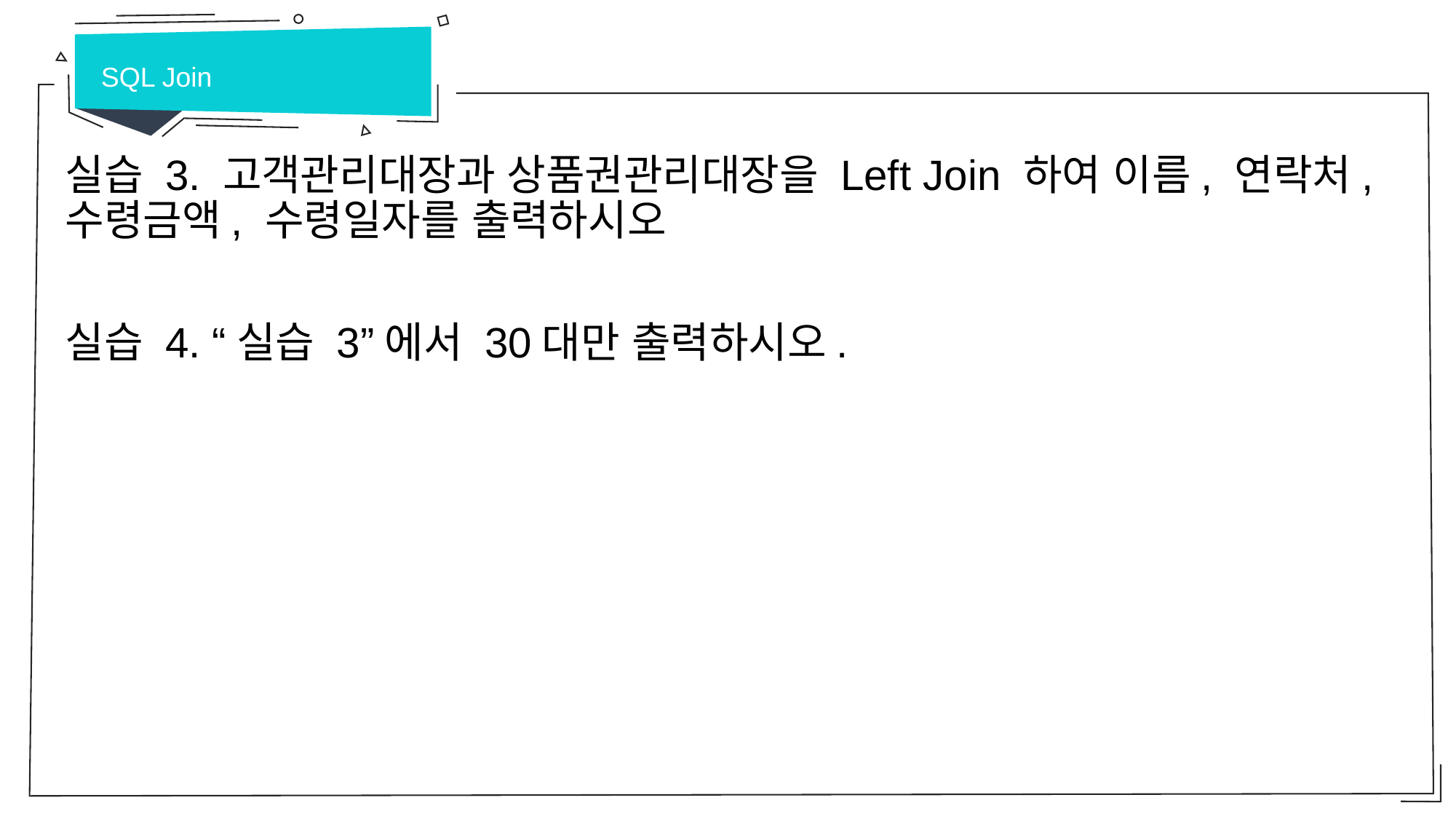

SQL Join
실습 3. 고객관리대장과 상품권관리대장을 Left Join 하여 이름, 연락처, 수령금액, 수령일자를 출력하시오

실습 4. “실습 3”에서 30대만 출력하시오.